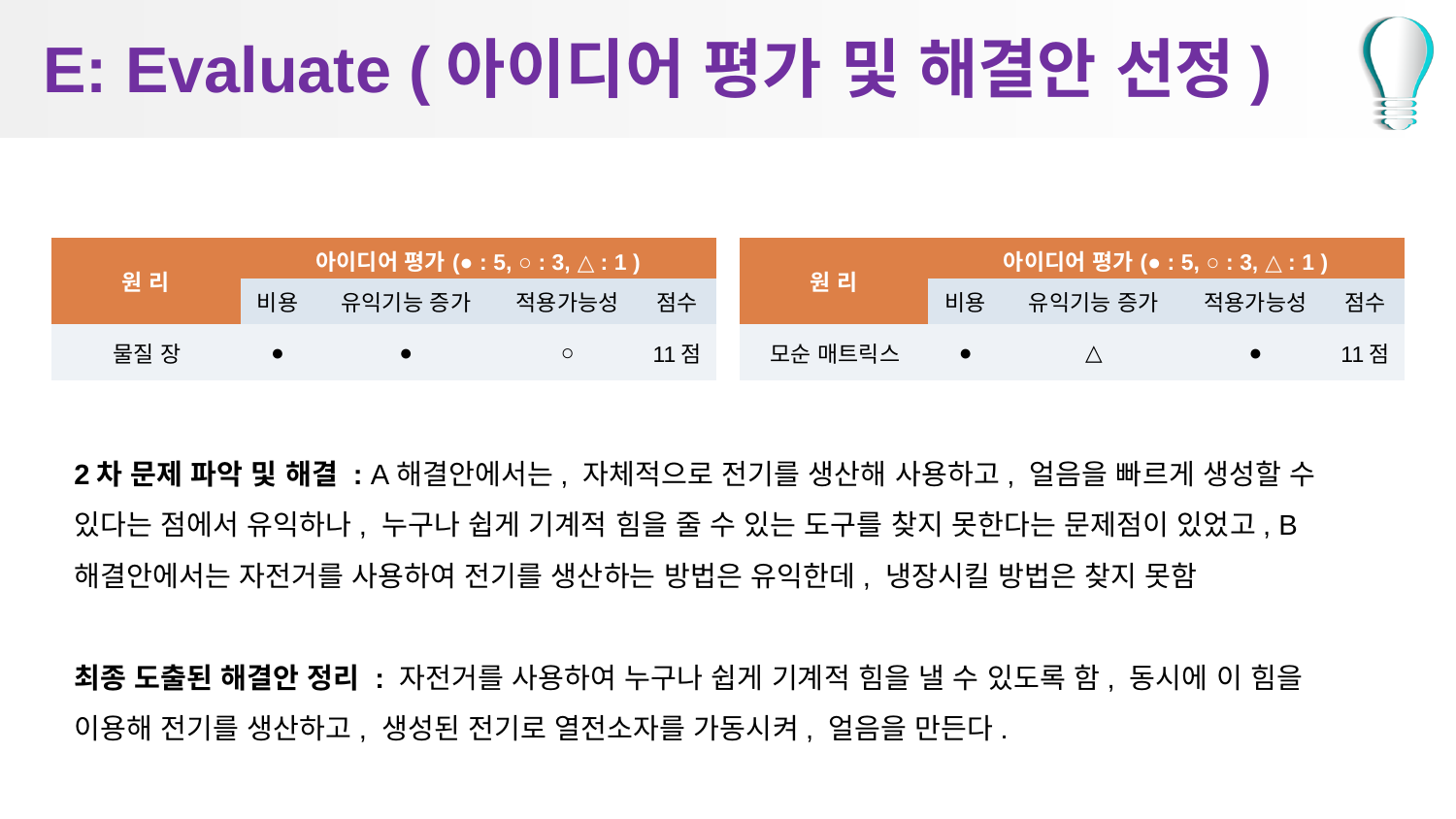

#
E: Evaluate (아이디어 평가 및 해결안 선정)
| 원 리 | 아이디어 평가(● : 5, ○ : 3, △ : 1 ) |  |  |  |
| --- | --- | --- | --- | --- |
|  | 비용 | 유익기능 증가 | 적용가능성 | 점수 |
| 물질 장 | ● | ● | ○ | 11점 |
| 원 리 | 아이디어 평가(● : 5, ○ : 3, △ : 1 ) |  |  |  |
| --- | --- | --- | --- | --- |
|  | 비용 | 유익기능 증가 | 적용가능성 | 점수 |
| 모순 매트릭스 | ● | △ | ● | 11점 |
2차 문제 파악 및 해결 : A해결안에서는, 자체적으로 전기를 생산해 사용하고, 얼음을 빠르게 생성할 수 있다는 점에서 유익하나, 누구나 쉽게 기계적 힘을 줄 수 있는 도구를 찾지 못한다는 문제점이 있었고, B해결안에서는 자전거를 사용하여 전기를 생산하는 방법은 유익한데, 냉장시킬 방법은 찾지 못함

최종 도출된 해결안 정리 : 자전거를 사용하여 누구나 쉽게 기계적 힘을 낼 수 있도록 함, 동시에 이 힘을 이용해 전기를 생산하고, 생성된 전기로 열전소자를 가동시켜, 얼음을 만든다.